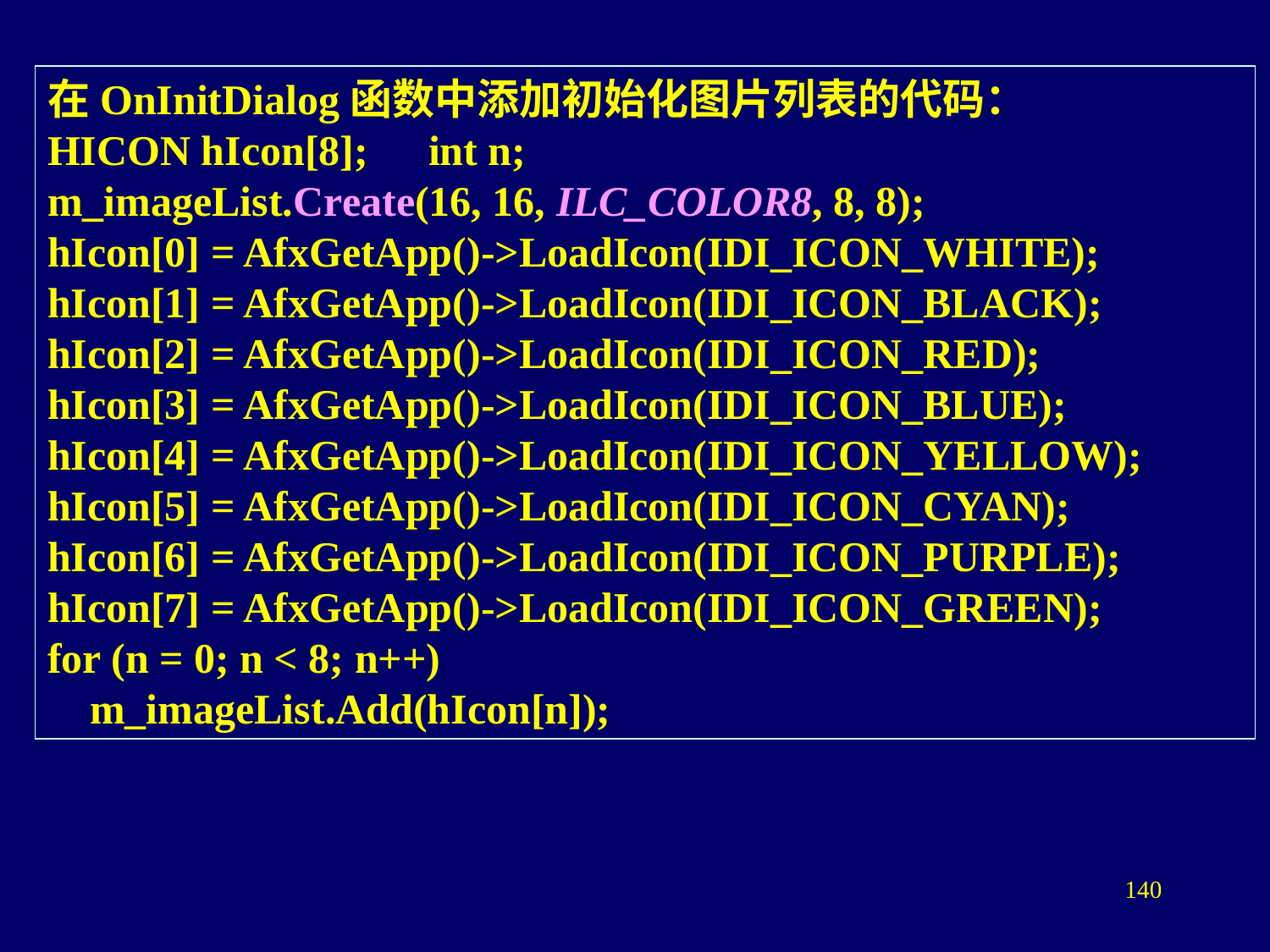

在OnInitDialog函数中添加初始化图片列表的代码：
HICON hIcon[8];	int n;
m_imageList.Create(16, 16, ILC_COLOR8, 8, 8);
hIcon[0] = AfxGetApp()->LoadIcon(IDI_ICON_WHITE);
hIcon[1] = AfxGetApp()->LoadIcon(IDI_ICON_BLACK);
hIcon[2] = AfxGetApp()->LoadIcon(IDI_ICON_RED);
hIcon[3] = AfxGetApp()->LoadIcon(IDI_ICON_BLUE);
hIcon[4] = AfxGetApp()->LoadIcon(IDI_ICON_YELLOW);
hIcon[5] = AfxGetApp()->LoadIcon(IDI_ICON_CYAN);
hIcon[6] = AfxGetApp()->LoadIcon(IDI_ICON_PURPLE);
hIcon[7] = AfxGetApp()->LoadIcon(IDI_ICON_GREEN);
for (n = 0; n < 8; n++)
    m_imageList.Add(hIcon[n]);
140